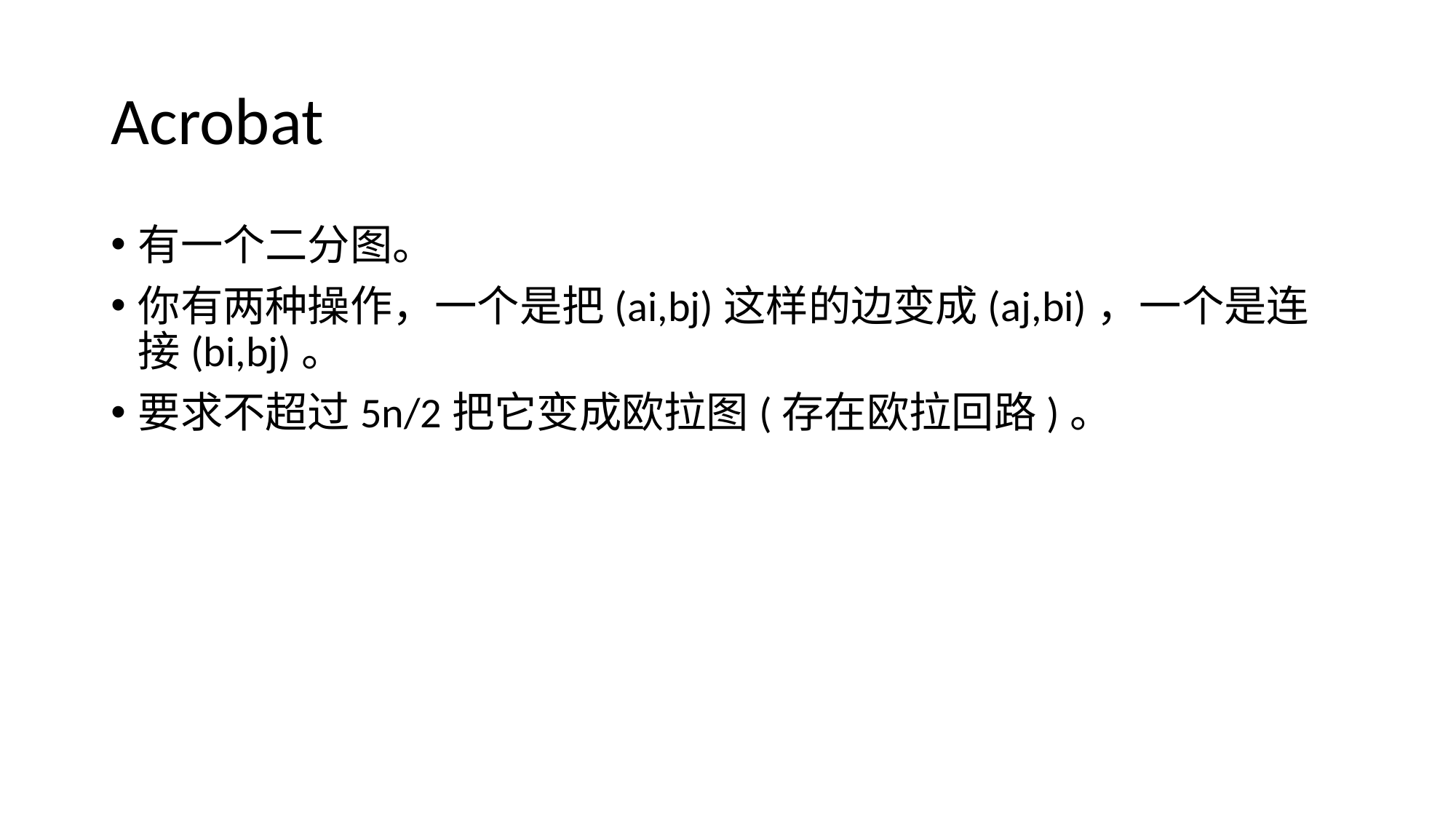

# Acrobat
有一个二分图。
你有两种操作，一个是把(ai,bj)这样的边变成(aj,bi)，一个是连接(bi,bj)。
要求不超过5n/2把它变成欧拉图(存在欧拉回路)。